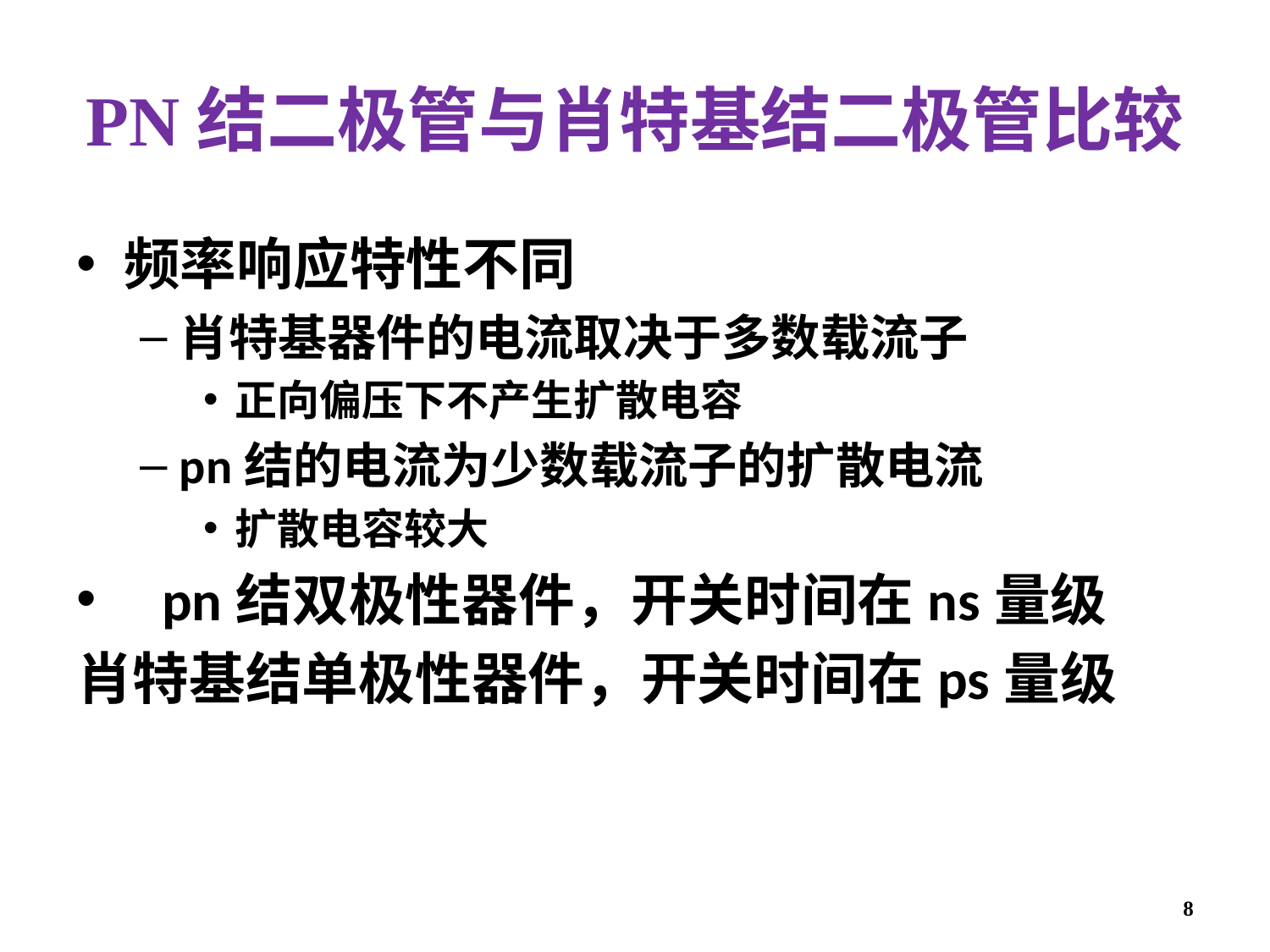

# PN结二极管与肖特基结二极管比较
频率响应特性不同
肖特基器件的电流取决于多数载流子
正向偏压下不产生扩散电容
pn结的电流为少数载流子的扩散电流
扩散电容较大
   pn结双极性器件，开关时间在ns量级
肖特基结单极性器件，开关时间在ps量级
8